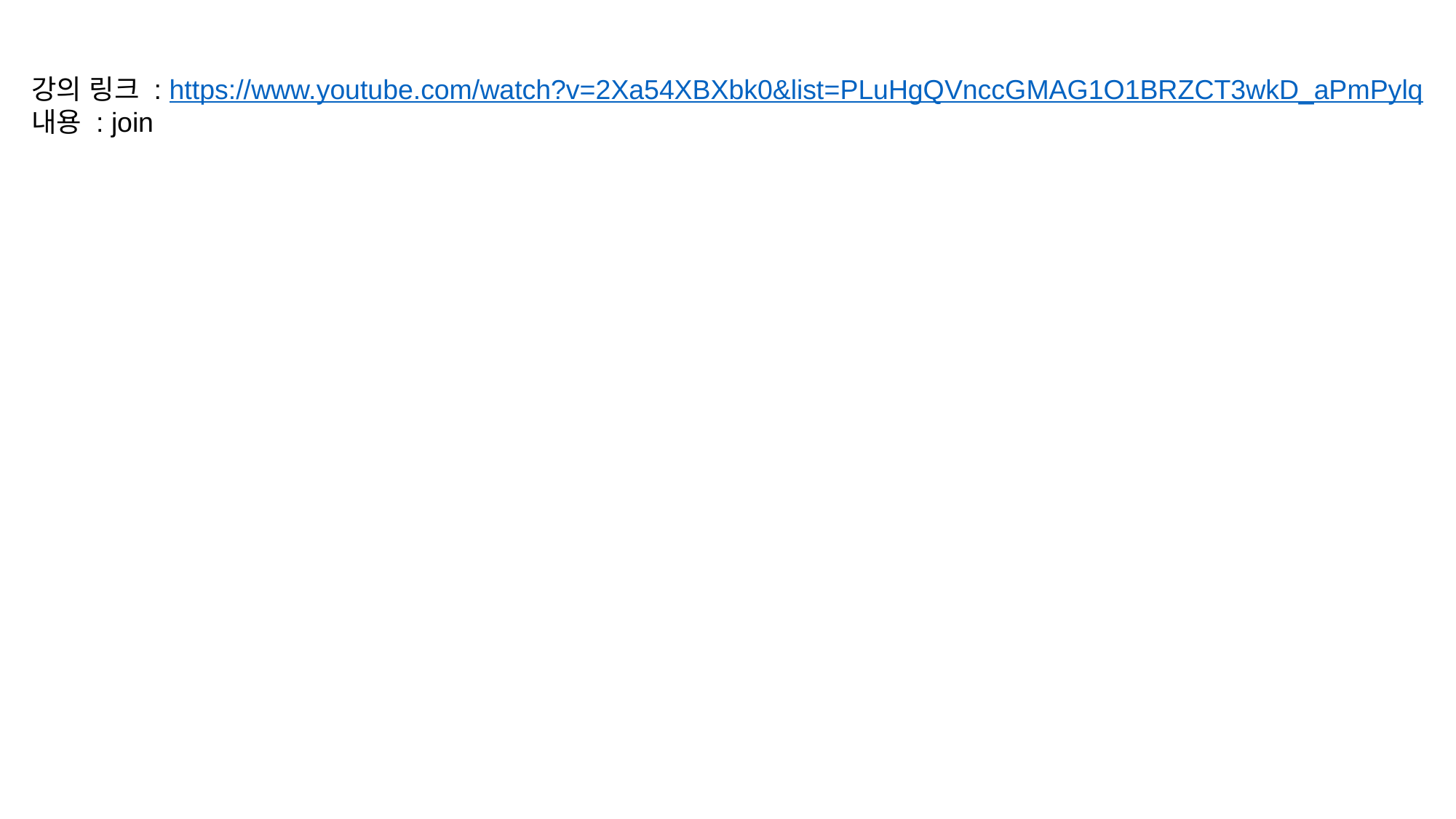

강의 링크 : https://www.youtube.com/watch?v=2Xa54XBXbk0&list=PLuHgQVnccGMAG1O1BRZCT3wkD_aPmPylq
내용 : join